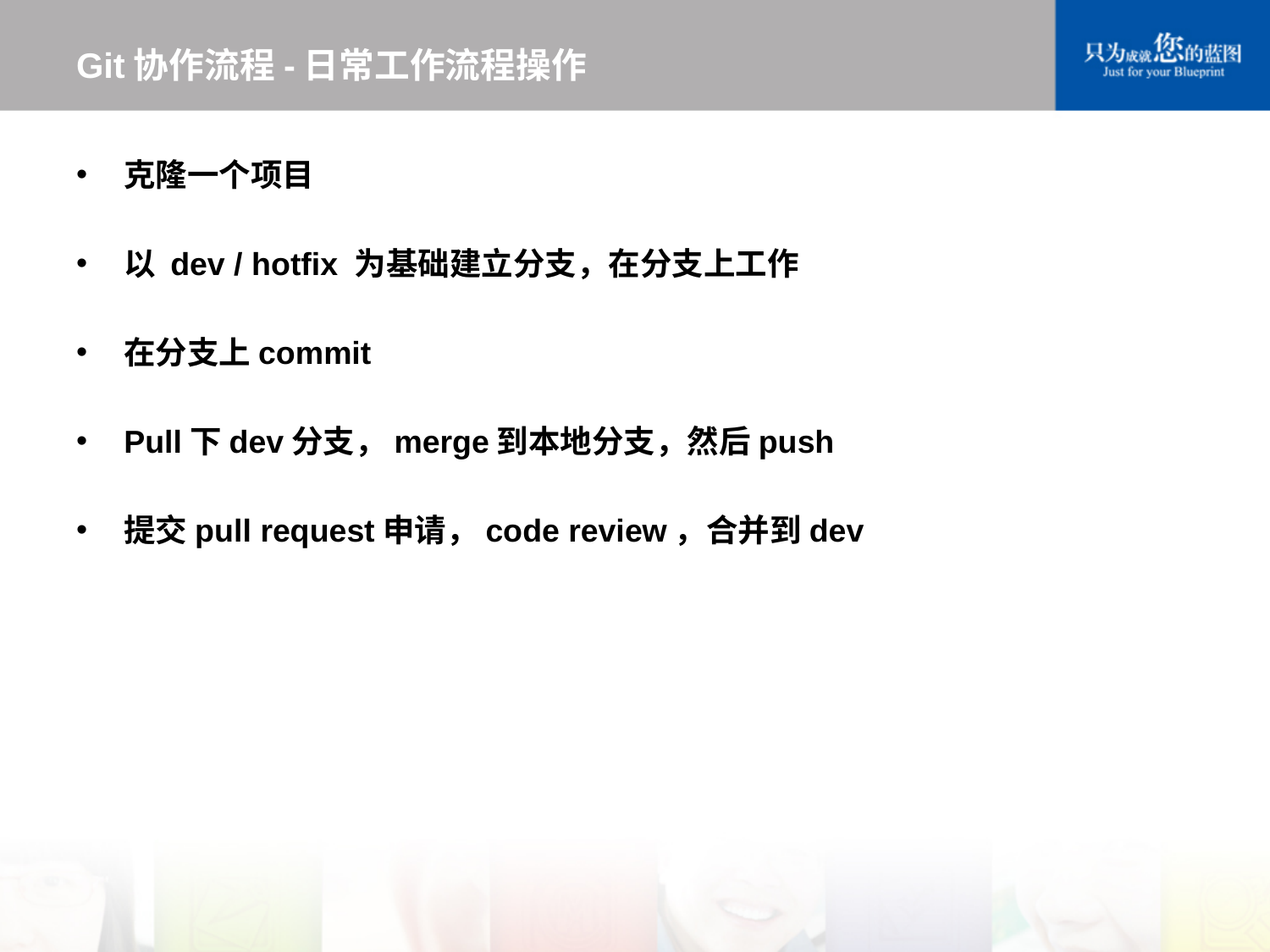

# Git协作流程-日常工作流程操作

克隆一个项目

以 dev / hotfix 为基础建立分支，在分支上工作

在分支上commit

Pull下dev分支，merge到本地分支，然后push

提交pull request申请，code review，合并到dev